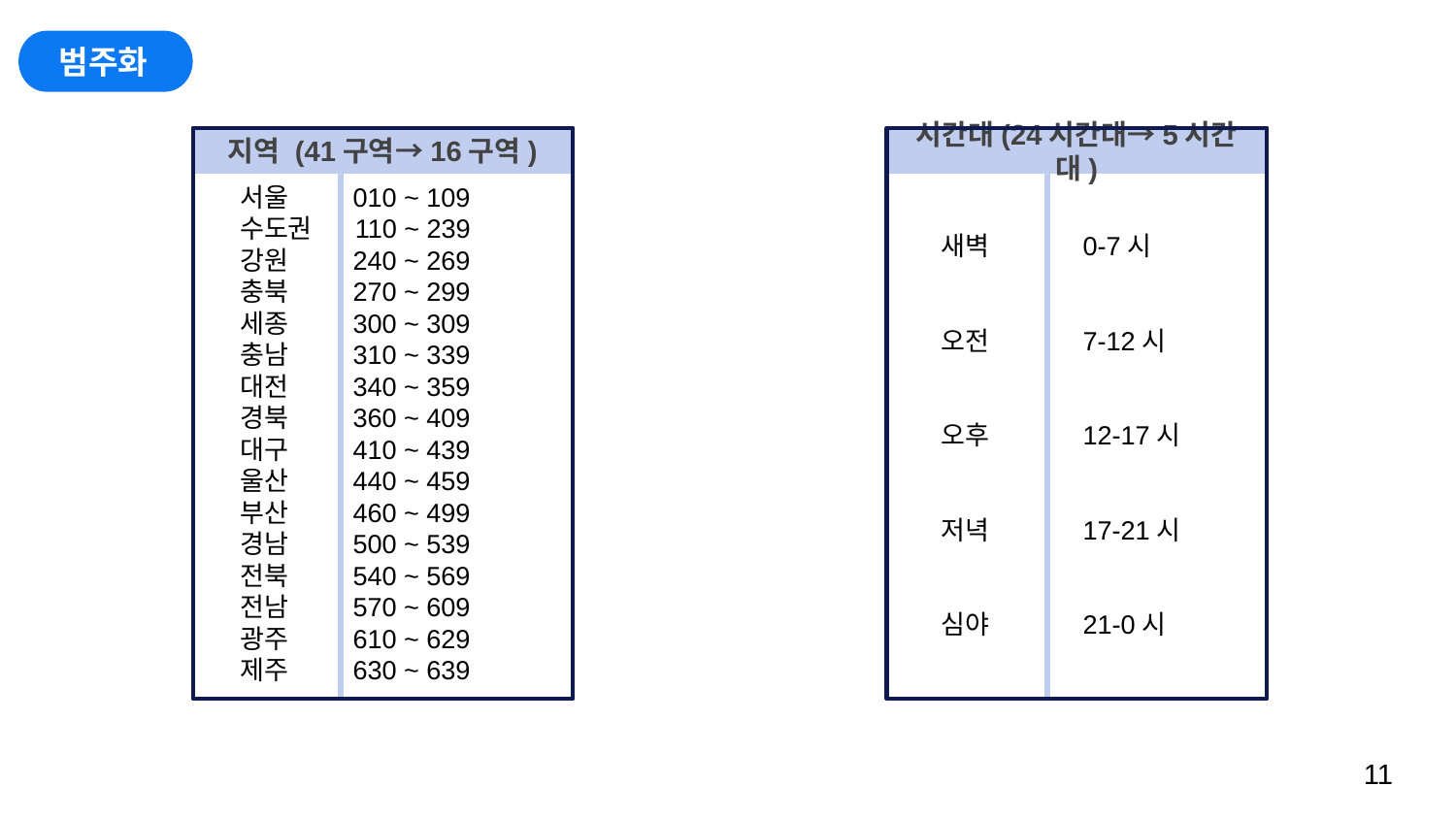

범주화
지역 (41구역→16구역)

시간대(24시간대→5시간대)

서울        010 ~ 109
수도권     110 ~ 239
강원        240 ~ 269
충북        270 ~ 299
세종        300 ~ 309
충남        310 ~ 339
대전        340 ~ 359
경북        360 ~ 409
대구        410 ~ 439
울산        440 ~ 459
부산        460 ~ 499
경남        500 ~ 539
전북        540 ~ 569
전남        570 ~ 609
광주        610 ~ 629
제주        630 ~ 639
새벽            0-7시

오전            7-12시

오후            12-17시

저녁            17-21시

심야            21-0시
11